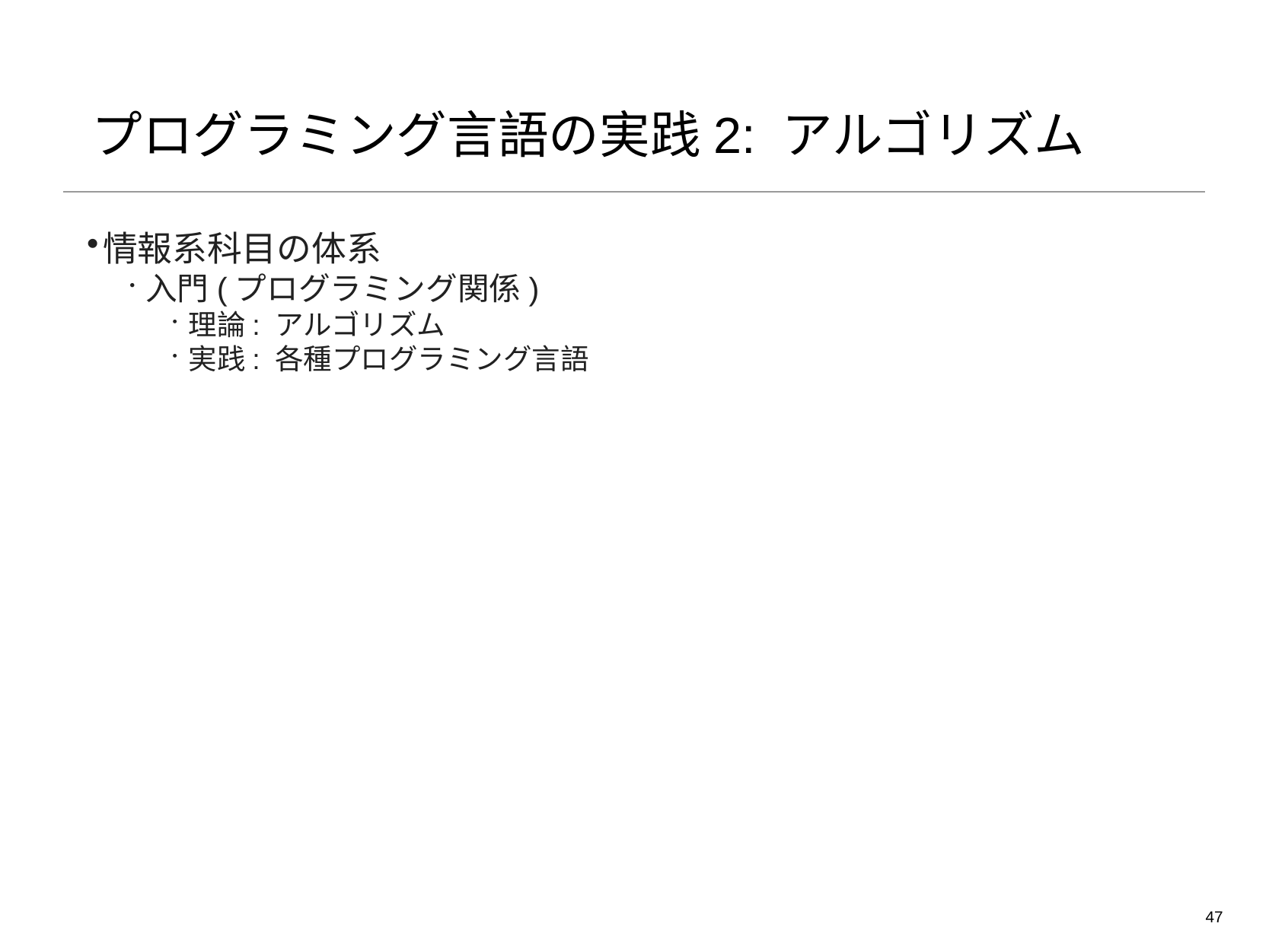

# プログラミング言語の実践2: アルゴリズム
情報系科目の体系
入門(プログラミング関係)
理論: アルゴリズム
実践: 各種プログラミング言語
47